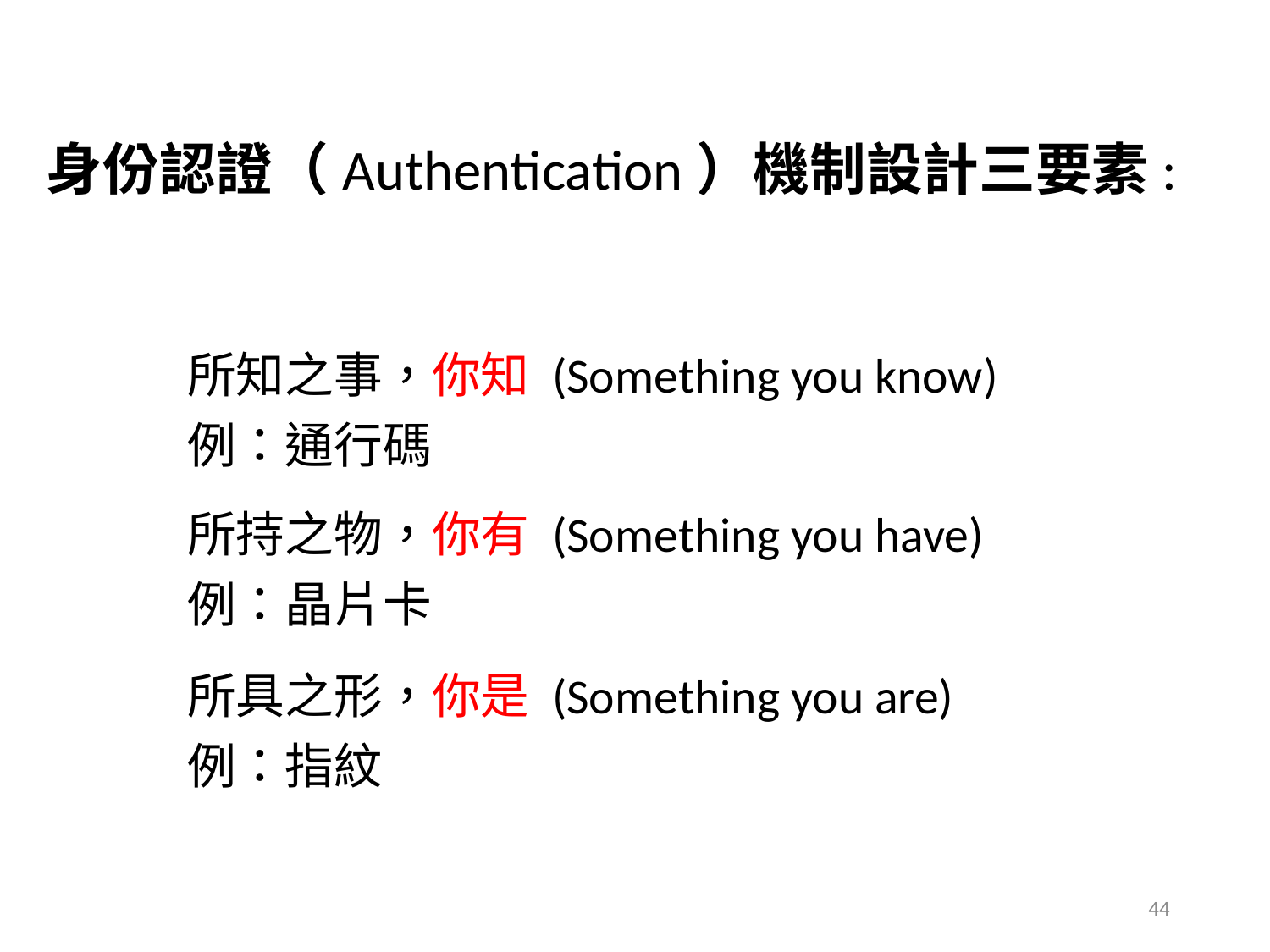

# 身份認證（Authentication）機制設計三要素:
所知之事，你知 (Something you know)
例：通行碼

所持之物，你有 (Something you have)
例：晶片卡

所具之形，你是 (Something you are)
例：指紋
44